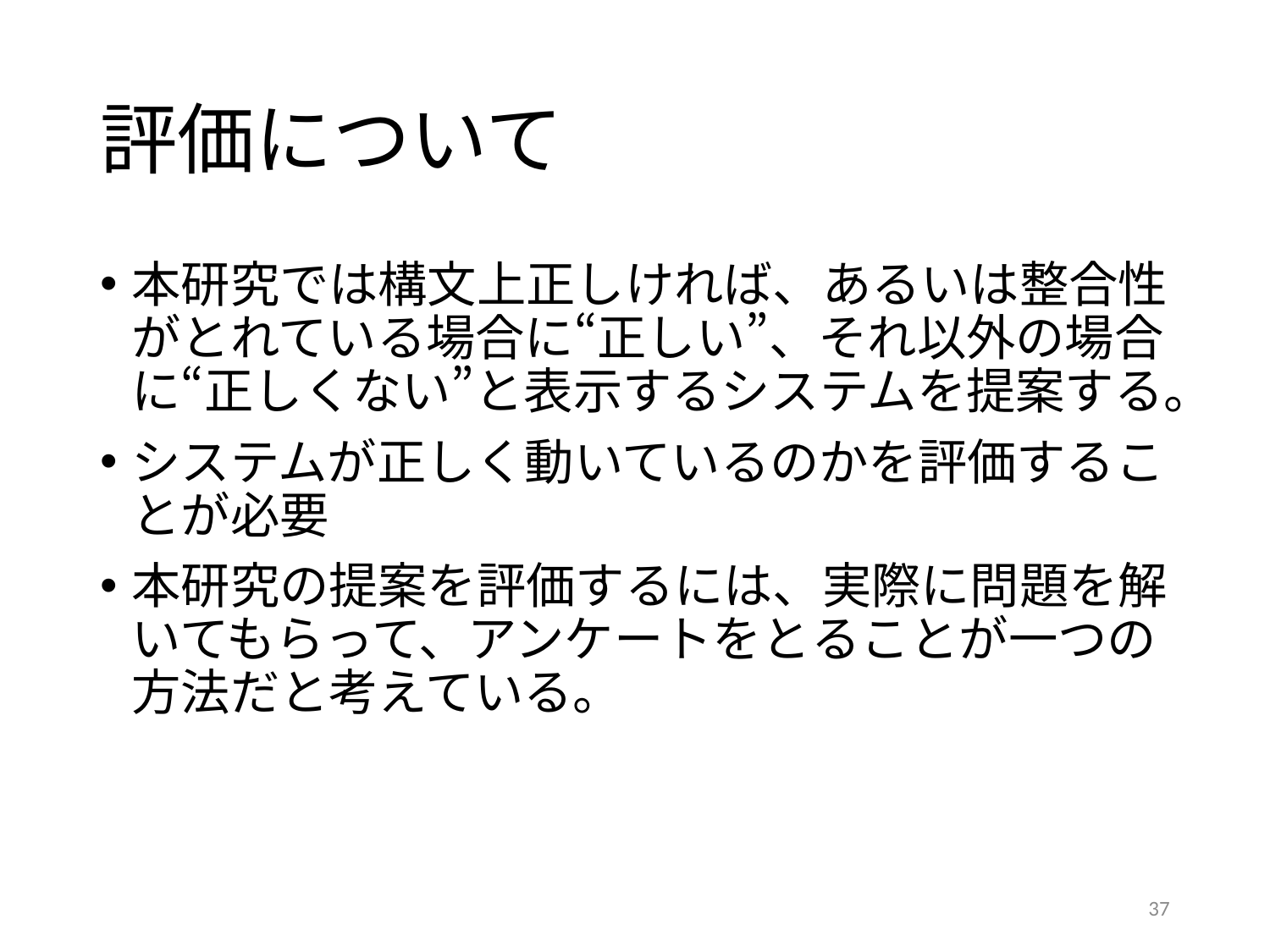

# 評価について
本研究では構文上正しければ、あるいは整合性がとれている場合に“正しい”、それ以外の場合に“正しくない”と表示するシステムを提案する。
システムが正しく動いているのかを評価することが必要
本研究の提案を評価するには、実際に問題を解いてもらって、アンケートをとることが一つの方法だと考えている。

37